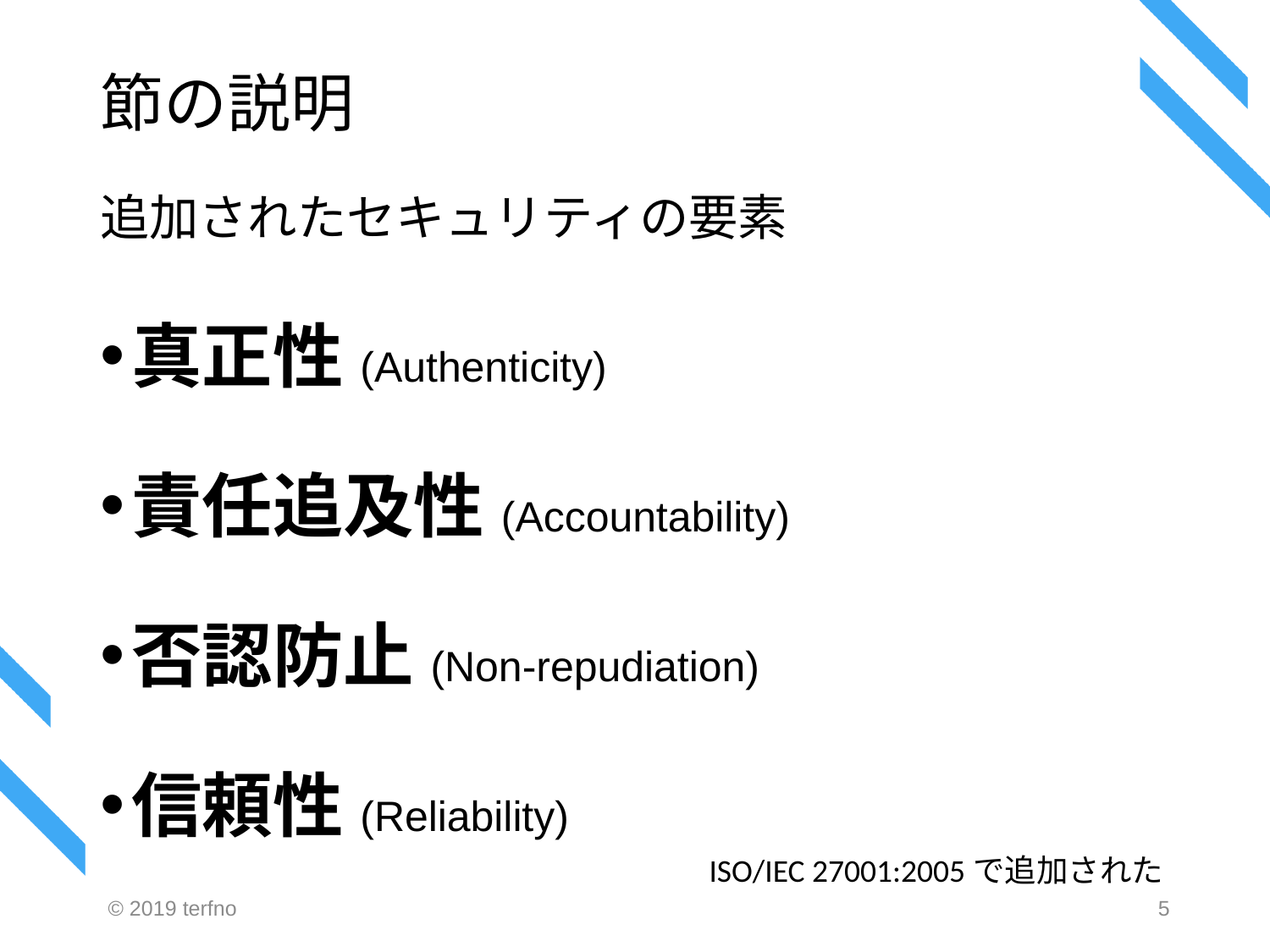

# 節の説明
追加されたセキュリティの要素
真正性(Authenticity)
責任追及性(Accountability)
否認防止(Non-repudiation)
信頼性(Reliability)
ISO/IEC 27001:2005で追加された
© 2019 terfno
5